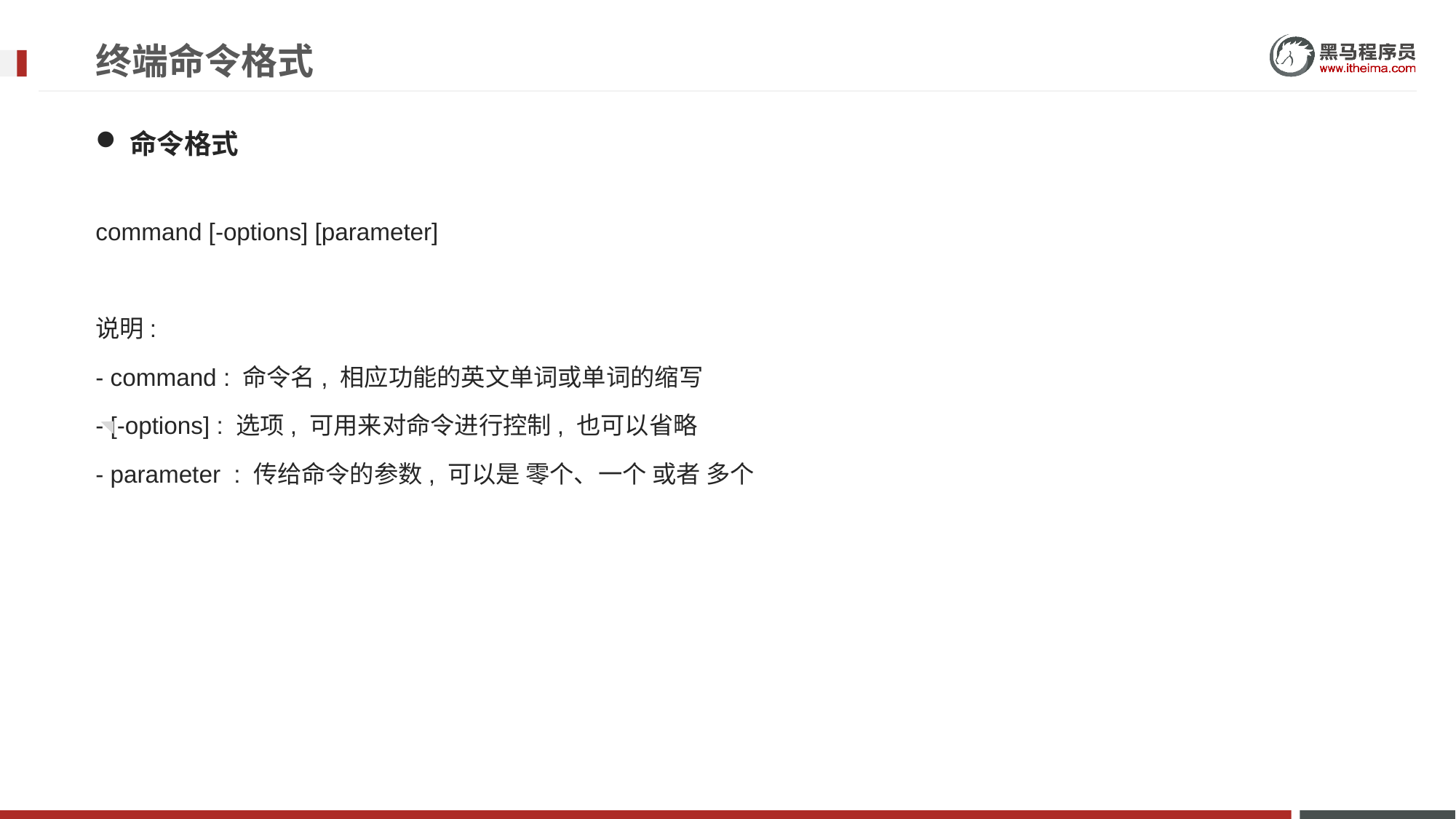

# 终端命令格式
命令格式
command [-options] [parameter]

说明:
- command : 命令名, 相应功能的英文单词或单词的缩写
- [-options] : 选项, 可用来对命令进行控制, 也可以省略
- parameter  : 传给命令的参数, 可以是 零个、一个 或者 多个